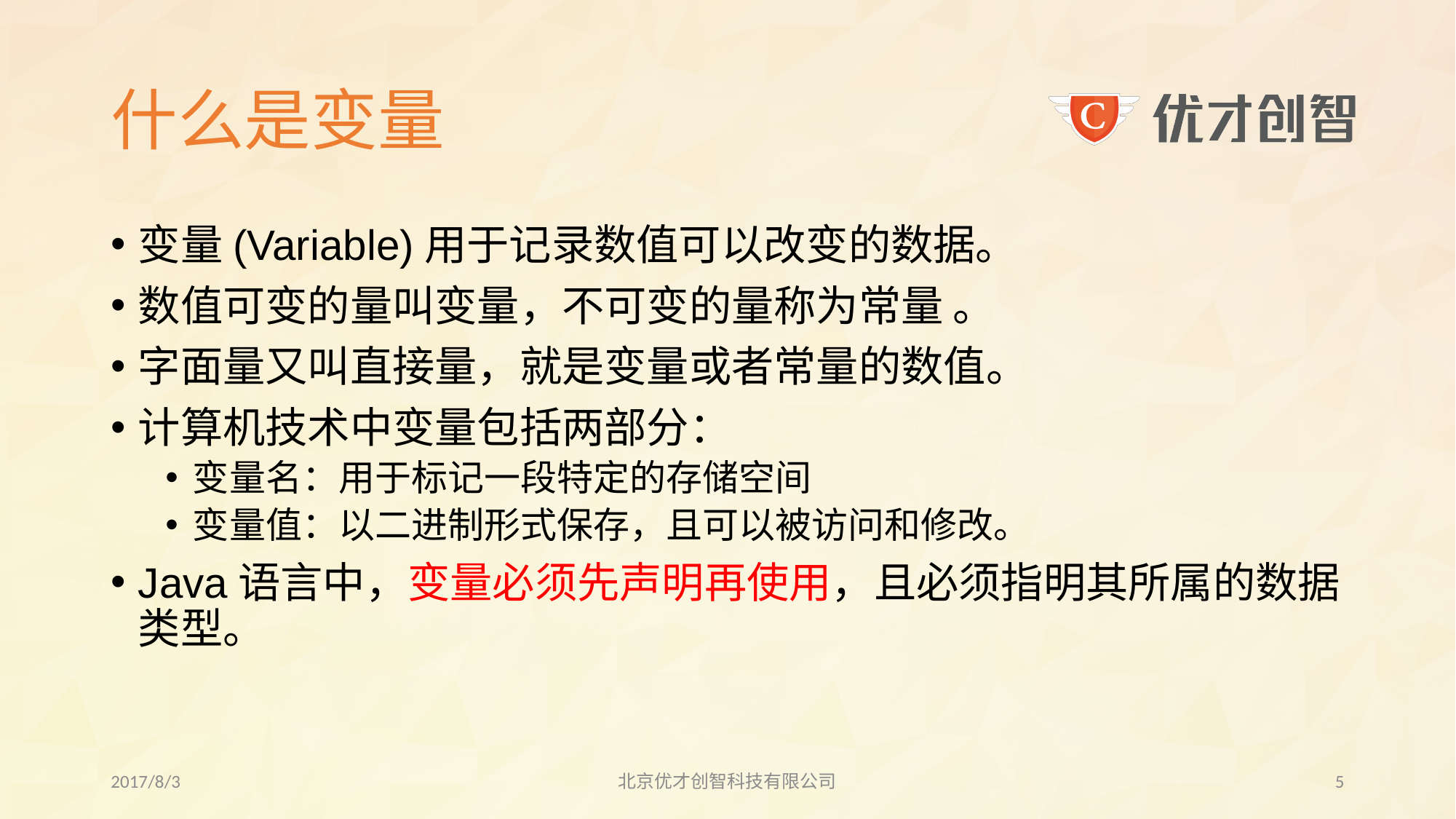

# 什么是变量
变量(Variable)用于记录数值可以改变的数据。
数值可变的量叫变量，不可变的量称为常量 。
字面量又叫直接量，就是变量或者常量的数值。
计算机技术中变量包括两部分：
变量名：用于标记一段特定的存储空间
变量值：以二进制形式保存，且可以被访问和修改。
Java语言中，变量必须先声明再使用，且必须指明其所属的数据类型。
2017/8/3
北京优才创智科技有限公司
5